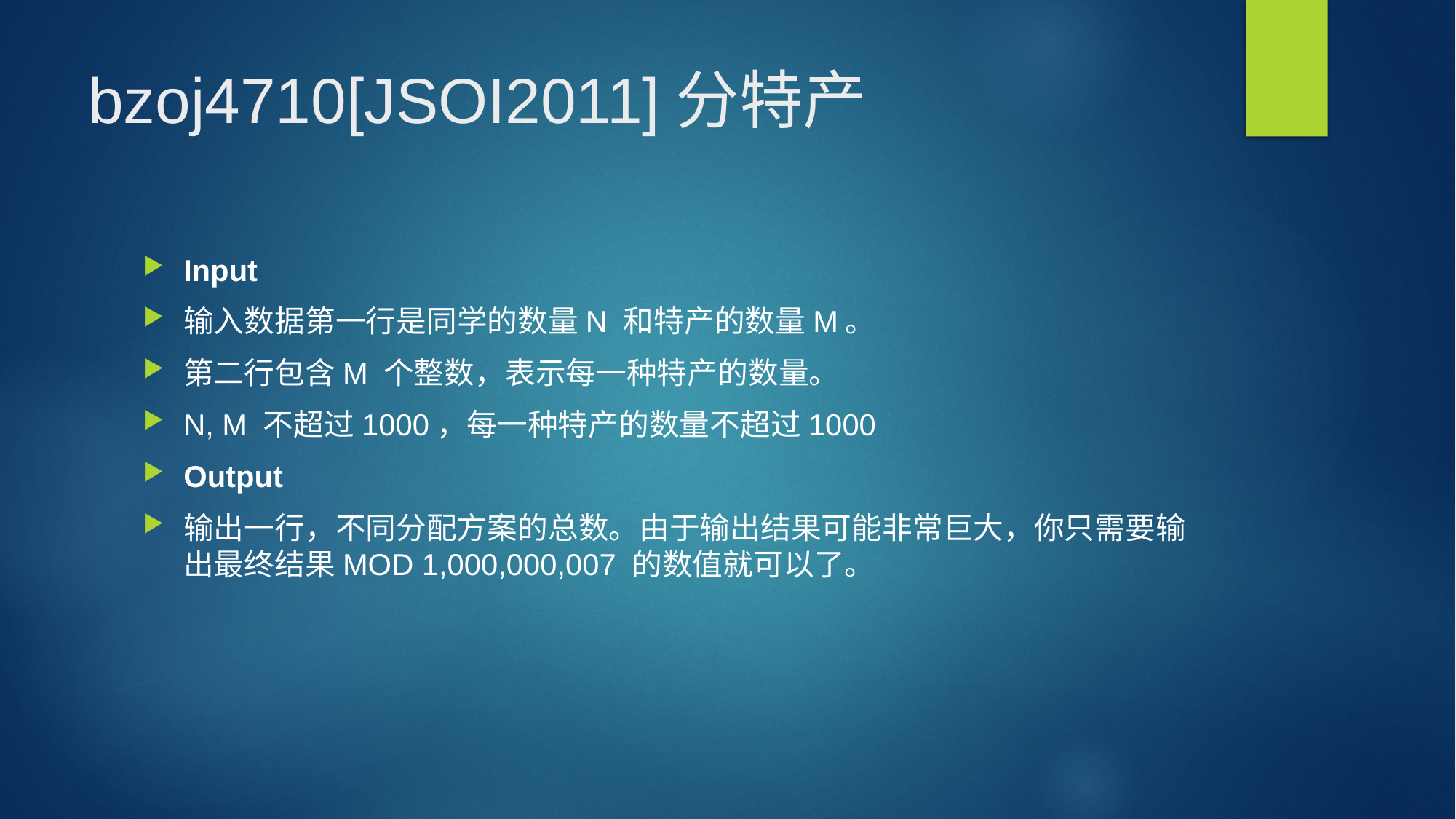

# bzoj4710[JSOI2011]分特产
Input
输入数据第一行是同学的数量N 和特产的数量M。
第二行包含M 个整数，表示每一种特产的数量。
N, M 不超过1000，每一种特产的数量不超过1000
Output
输出一行，不同分配方案的总数。由于输出结果可能非常巨大，你只需要输出最终结果MOD 1,000,000,007 的数值就可以了。